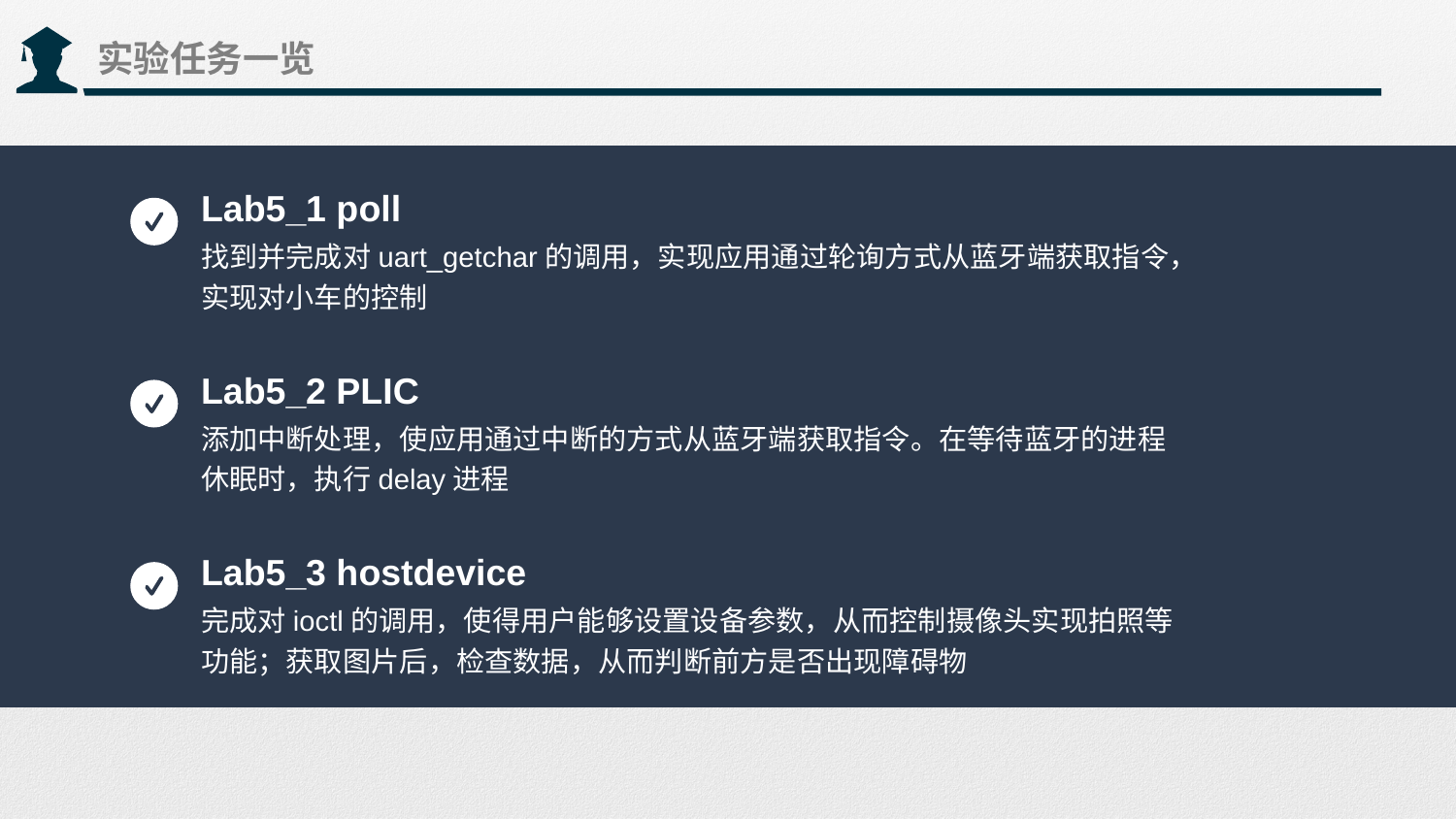

实验任务一览

Lab5_1 poll
找到并完成对uart_getchar的调用，实现应用通过轮询方式从蓝牙端获取指令，实现对小车的控制

Lab5_2 PLIC
添加中断处理，使应用通过中断的方式从蓝牙端获取指令。在等待蓝牙的进程休眠时，执行delay进程

Lab5_3 hostdevice
完成对ioctl的调用，使得用户能够设置设备参数，从而控制摄像头实现拍照等功能；获取图片后，检查数据，从而判断前方是否出现障碍物